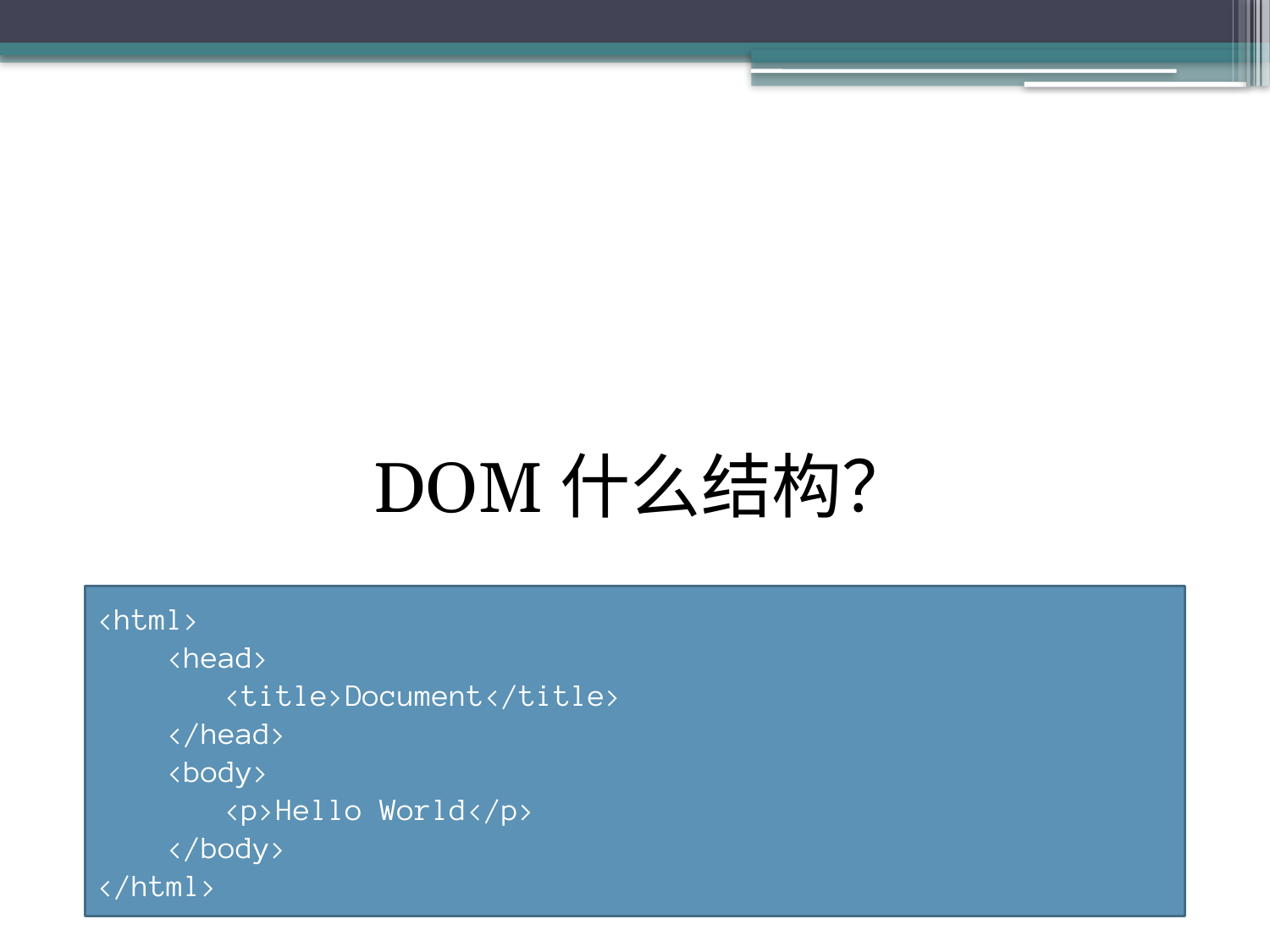

DOM什么结构？
<html>
    <head>
	<title>Document</title>
    </head>
    <body>
	<p>Hello World</p>
    </body>
</html>